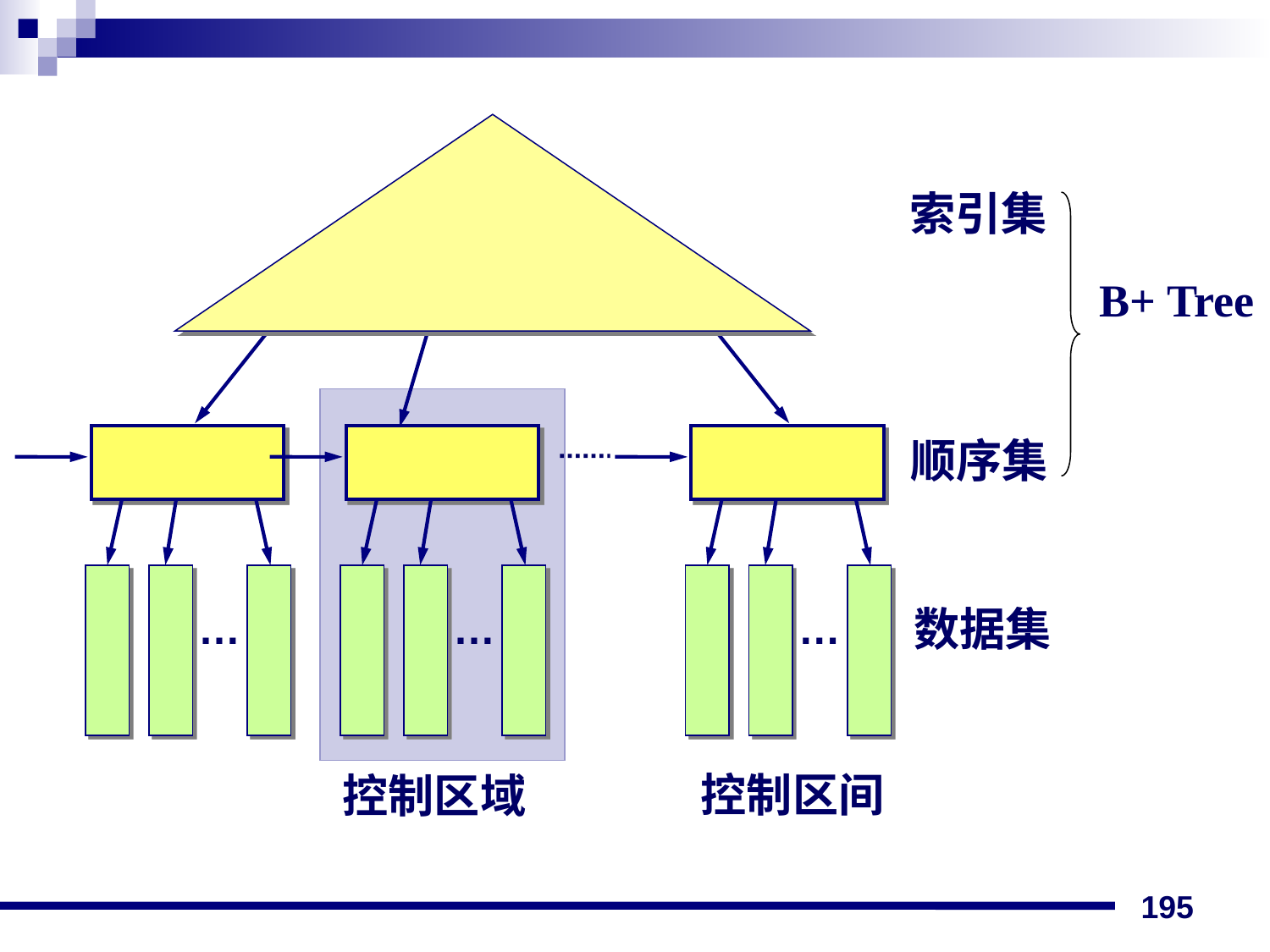

索引集

B+ Tree

…

…

…
顺序集

数据集
控制区间
控制区域
195